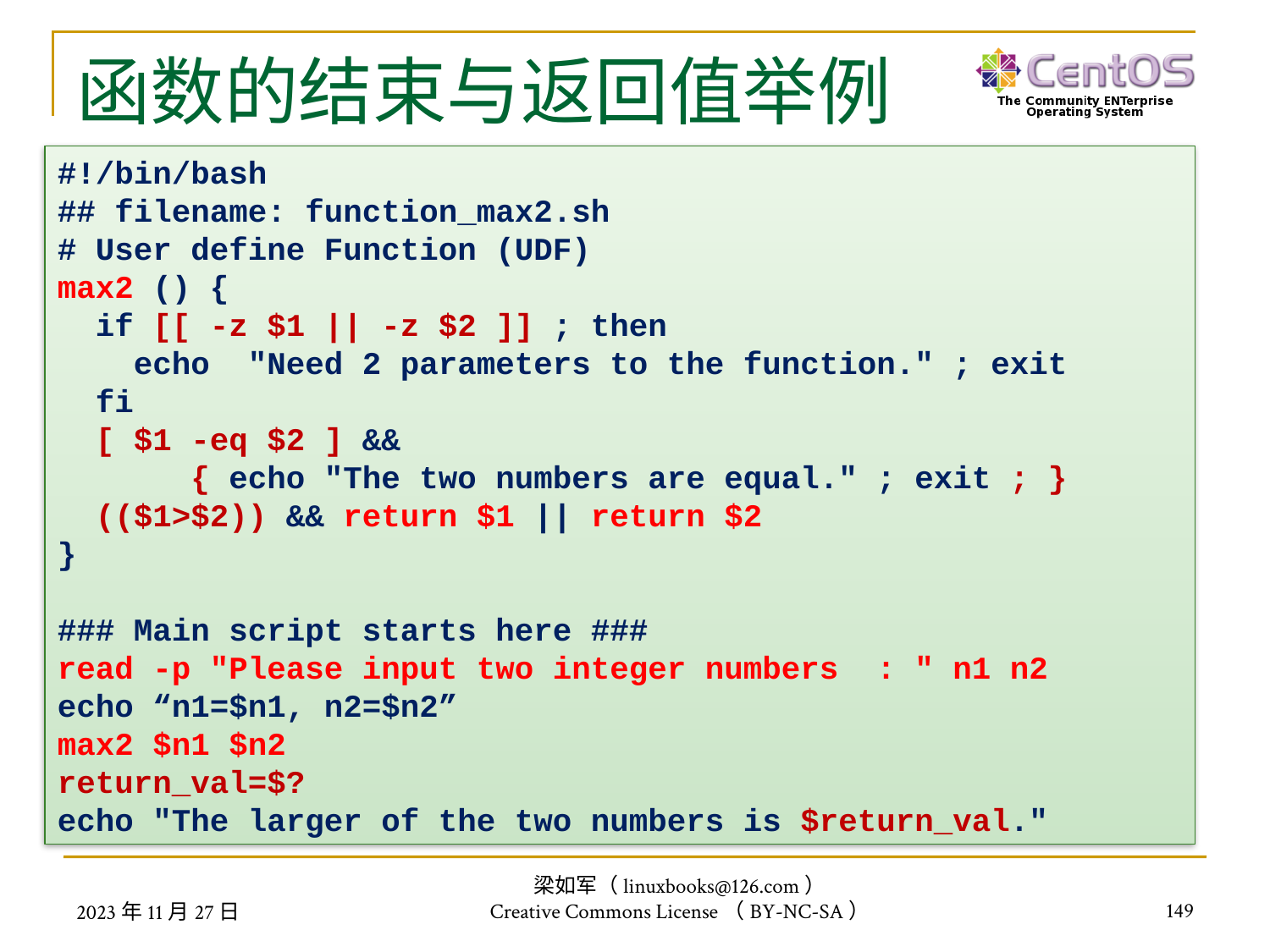

# 函数的结束与返回值举例
#!/bin/bash
## filename: function_max2.sh
# User define Function (UDF)
max2 () {
  if [[ -z $1 || -z $2 ]] ; then
    echo  "Need 2 parameters to the function." ; exit
  fi
  [ $1 -eq $2 ] &&
       { echo "The two numbers are equal." ; exit ; }
  (($1>$2)) && return $1 || return $2
}

### Main script starts here ###
read -p "Please input two integer numbers  : " n1 n2
echo “n1=$n1, n2=$n2”
max2 $n1 $n2
return_val=$?
echo "The larger of the two numbers is $return_val."
梁如军（linuxbooks@126.com）
Creative Commons License（BY-NC-SA）
2023年11月27日
149